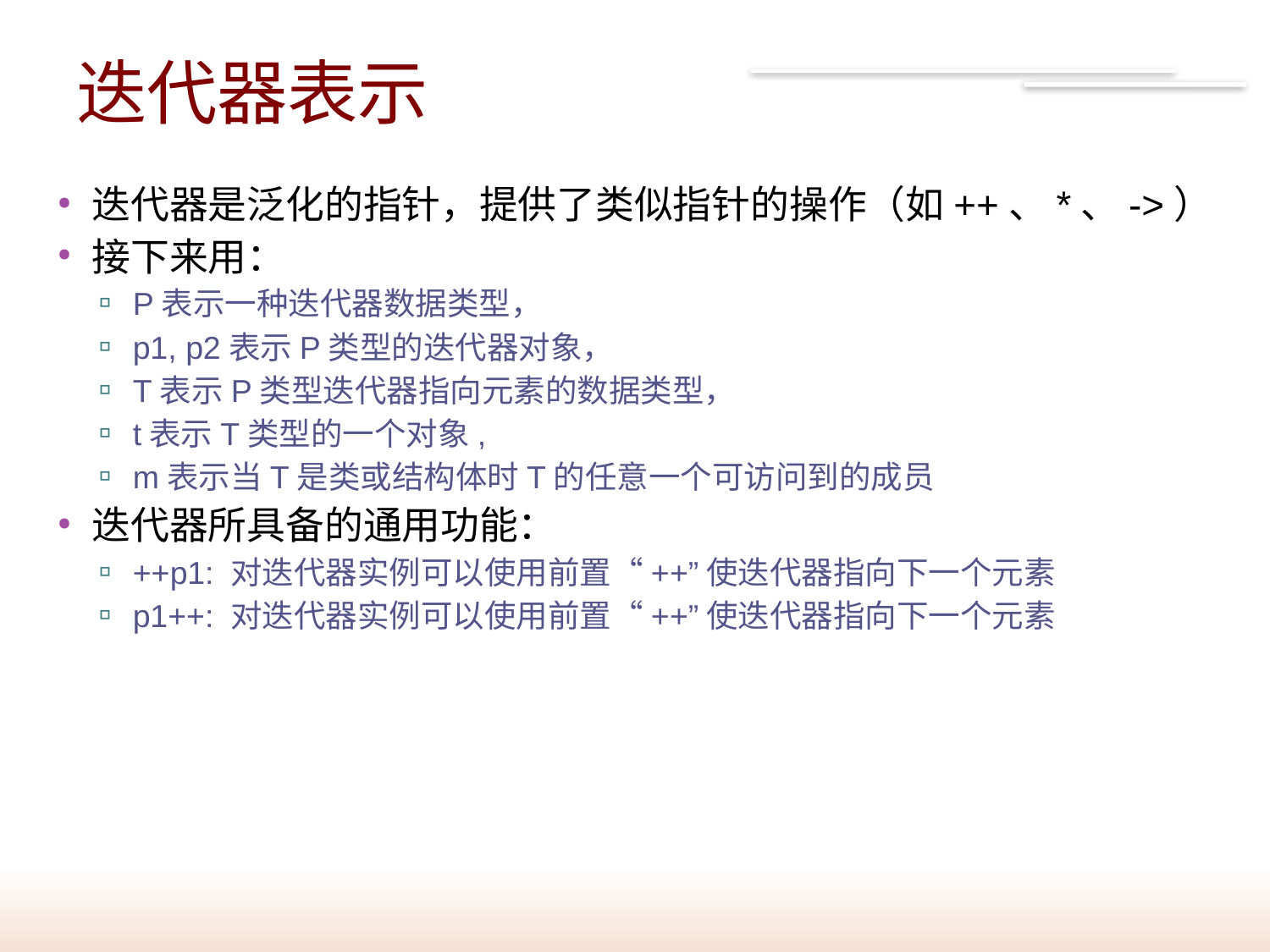

25
# 迭代器表示
迭代器是泛化的指针，提供了类似指针的操作（如++、*、->）
接下来用：
P表示一种迭代器数据类型，
p1, p2表示P类型的迭代器对象，
T表示P类型迭代器指向元素的数据类型，
t表示T类型的一个对象,
m表示当T是类或结构体时T的任意一个可访问到的成员
迭代器所具备的通用功能：
++p1: 对迭代器实例可以使用前置“++”使迭代器指向下一个元素
p1++: 对迭代器实例可以使用前置“++”使迭代器指向下一个元素